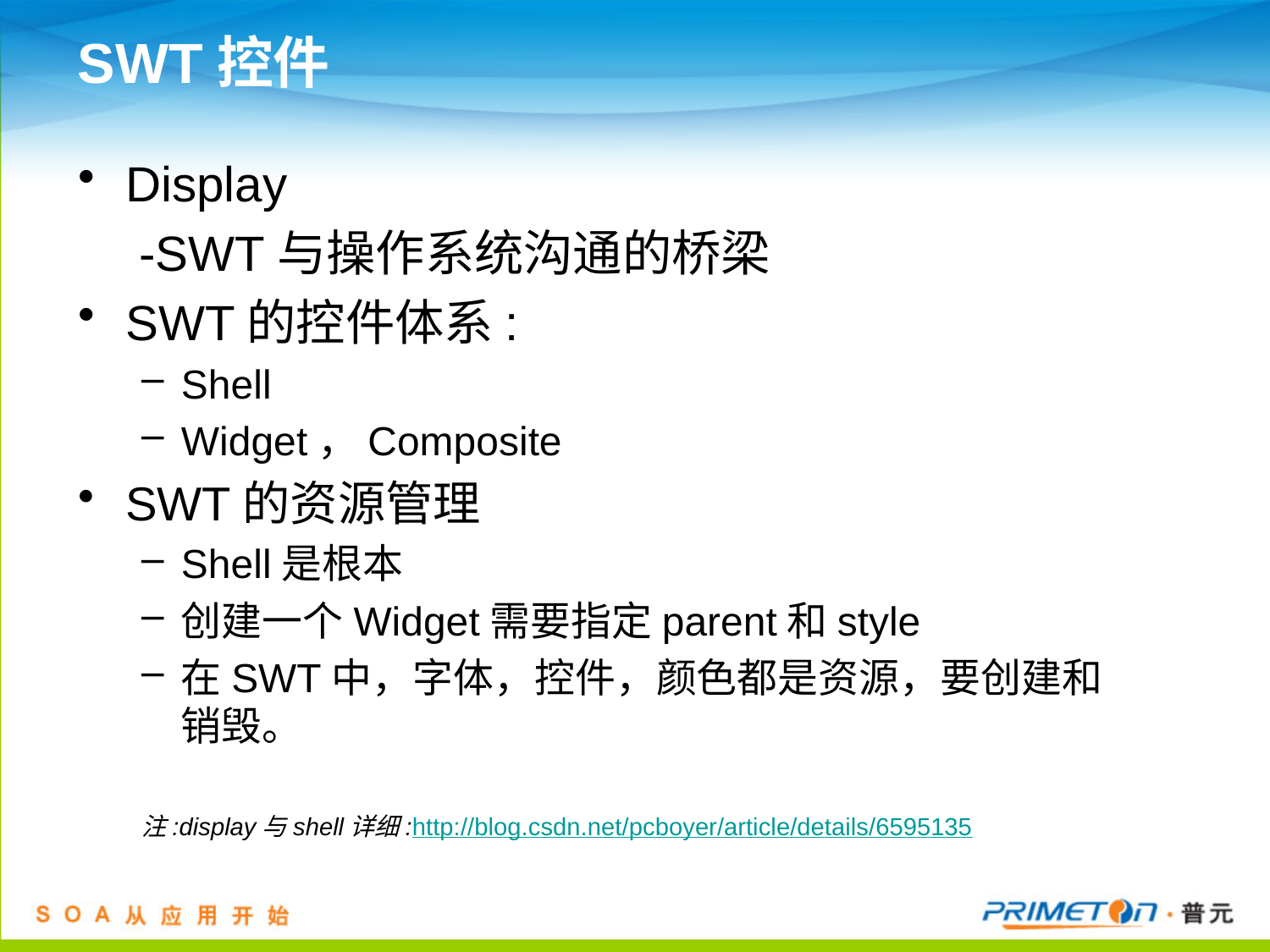

# SWT控件
Display
	 -SWT与操作系统沟通的桥梁
SWT的控件体系:
Shell
Widget，Composite
SWT的资源管理
Shell是根本
创建一个Widget需要指定parent和style
在SWT中，字体，控件，颜色都是资源，要创建和销毁。

注:display与shell详细:http://blog.csdn.net/pcboyer/article/details/6595135